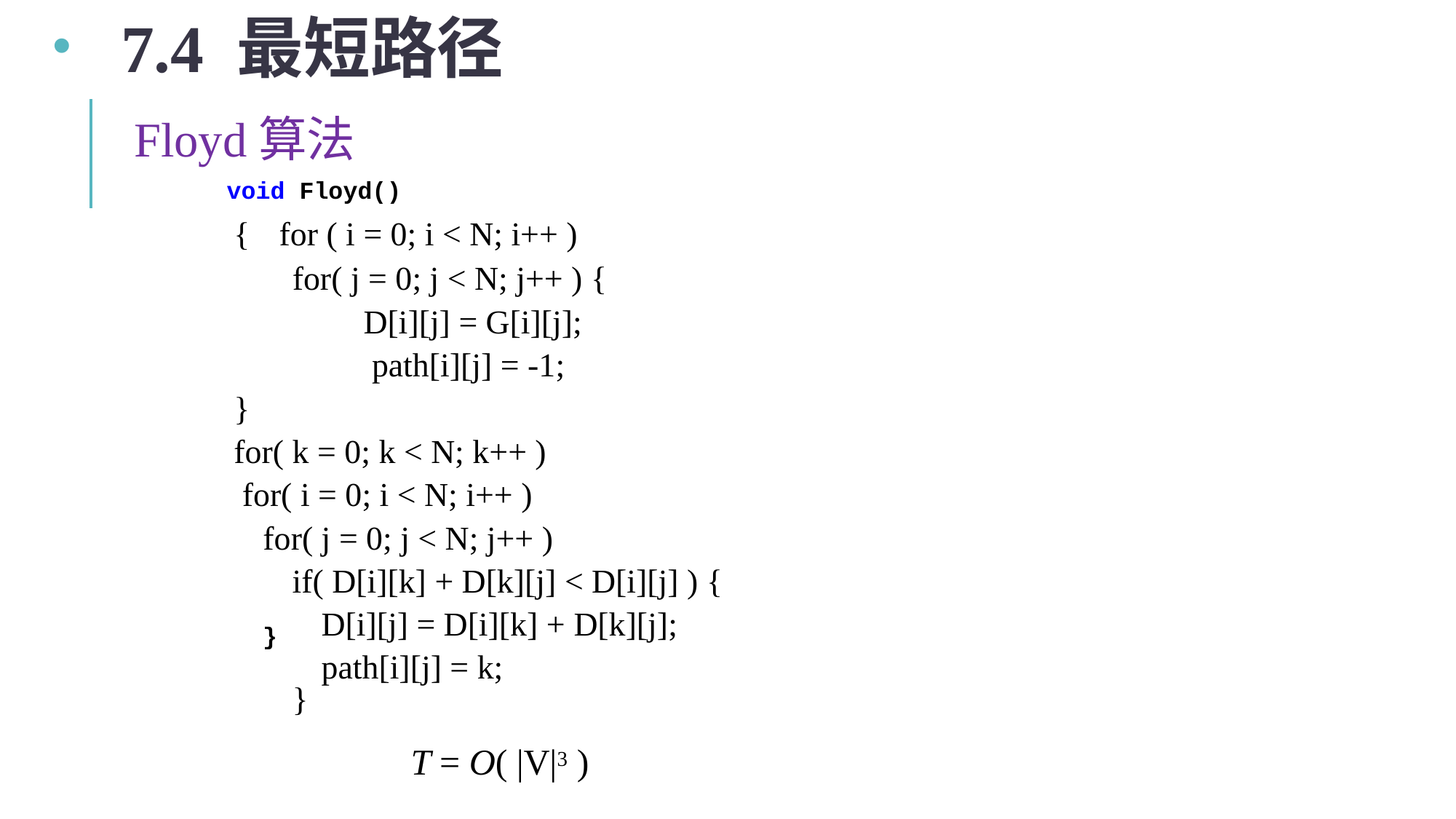

7.4 最短路径
Floyd算法
void Floyd()
{	for ( i = 0; i < N; i++ )
       for( j = 0; j < N; j++ ) {
            D[i][j] = G[i][j];
             path[i][j] = -1;
}
for( k = 0; k < N; k++ )
 for( i = 0; i < N; i++ )
for( j = 0; j < N; j++ )
if( D[i][k] + D[k][j] < D[i][j] ) {
D[i][j] = D[i][k] + D[k][j];
path[i][j] = k;
}
T = O( |V|3 )
}